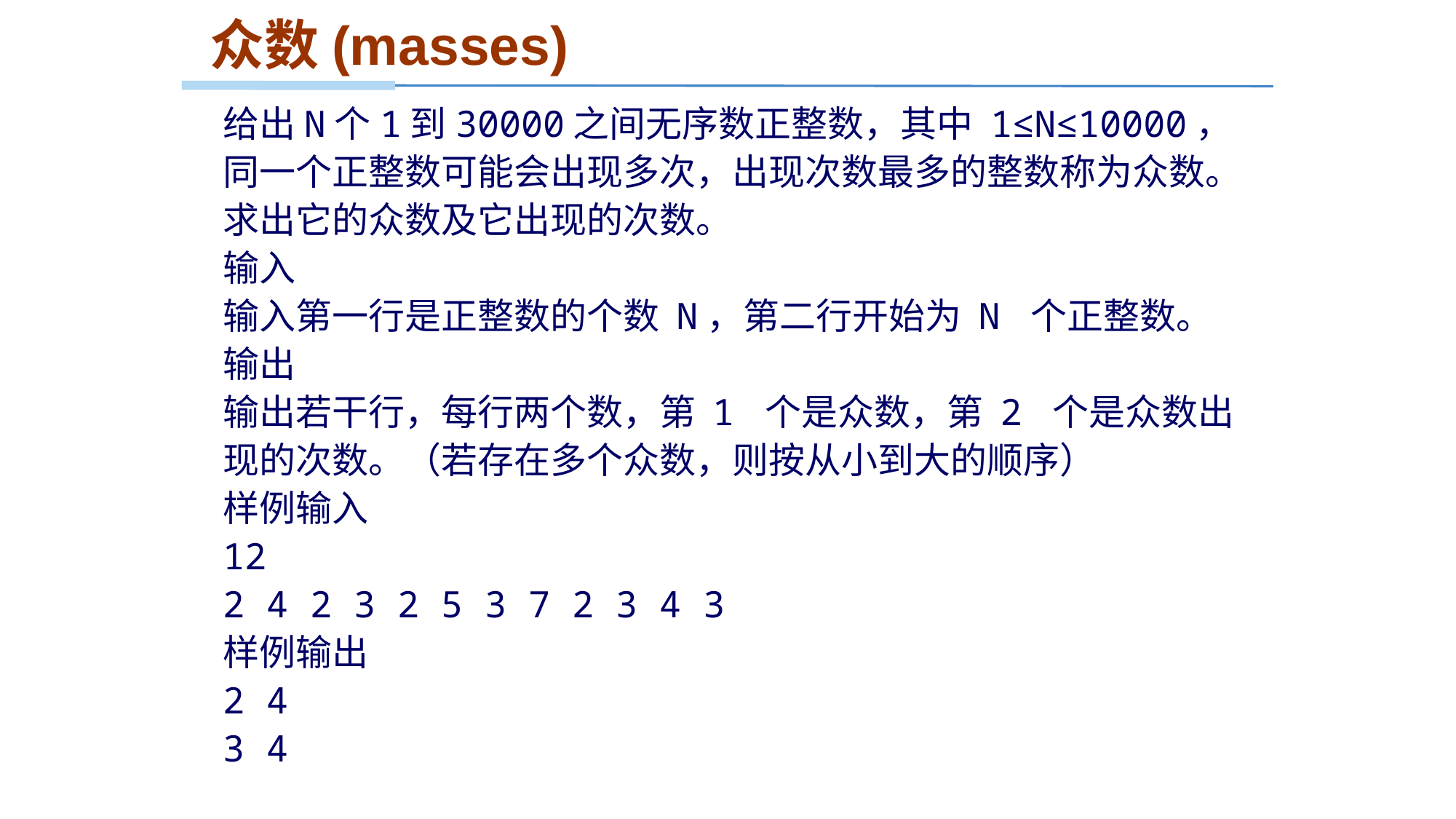

众数(masses)
给出N个1到30000之间无序数正整数，其中 1≤N≤10000，同一个正整数可能会出现多次，出现次数最多的整数称为众数。求出它的众数及它出现的次数。
输入
输入第一行是正整数的个数 N，第二行开始为 N 个正整数。
输出
输出若干行，每行两个数，第 1 个是众数，第 2 个是众数出现的次数。（若存在多个众数，则按从小到大的顺序）
样例输入
12
2 4 2 3 2 5 3 7 2 3 4 3
样例输出
2 4
3 4